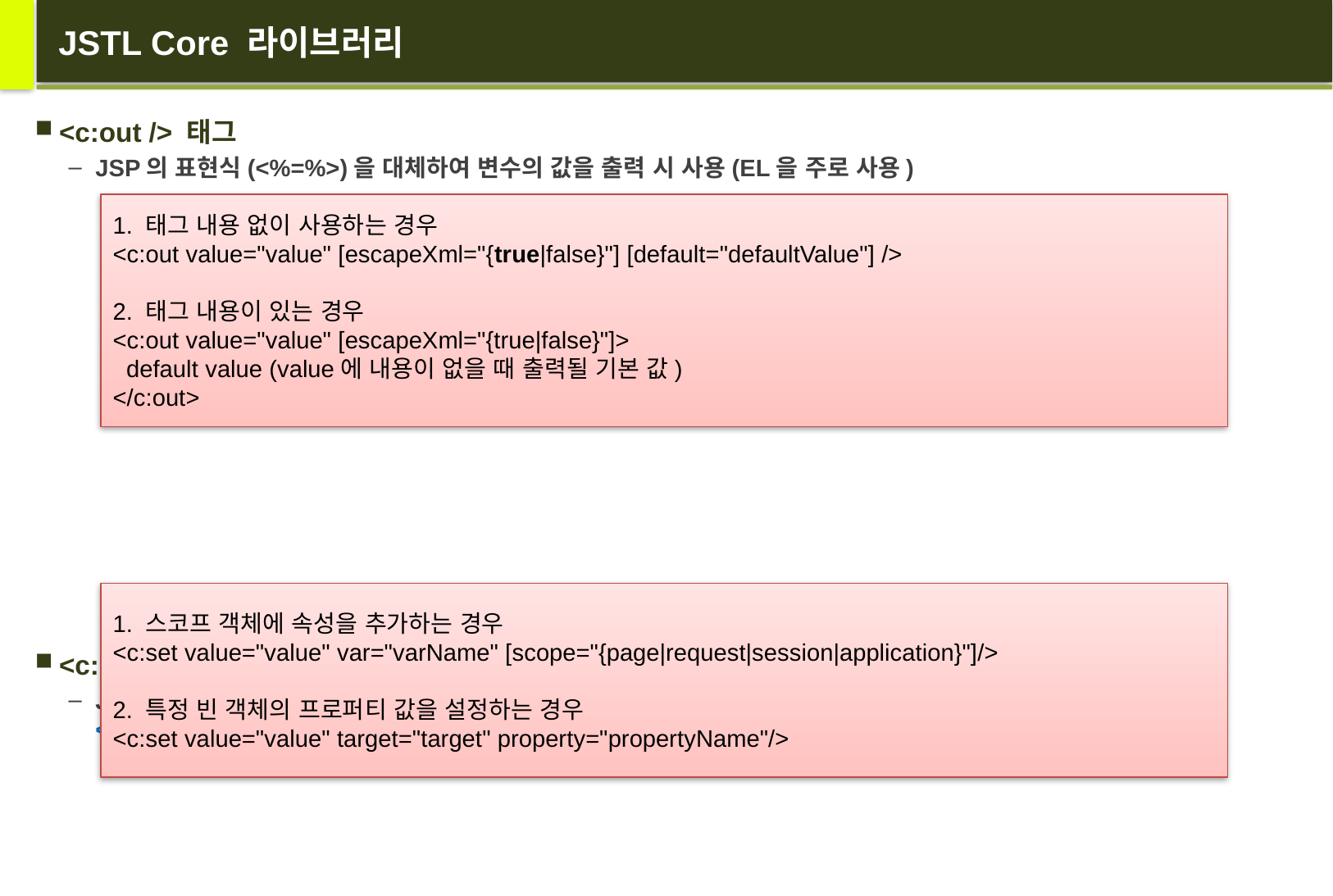

# JSTL Core 라이브러리
<c:out /> 태그
JSP의 표현식(<%=%>)을 대체하여 변수의 값을 출력 시 사용(EL을 주로 사용)

<c:set /> 태그
JSP 4개의 스코프 객체에 속성을 설정하거나 빈의 프로퍼티 설정 시 사용(JSP의 setAttribute(), <jsp:setProperty/>)
1. 태그 내용 없이 사용하는 경우
<c:out value="value" [escapeXml="{true|false}"] [default="defaultValue"] />

2. 태그 내용이 있는 경우
<c:out value="value" [escapeXml="{true|false}"]>
  default value (value에 내용이 없을 때 출력될 기본 값)
</c:out>
1. 스코프 객체에 속성을 추가하는 경우
<c:set value="value" var="varName" [scope="{page|request|session|application}"]/>

2. 특정 빈 객체의 프로퍼티 값을 설정하는 경우
<c:set value="value" target="target" property="propertyName"/>